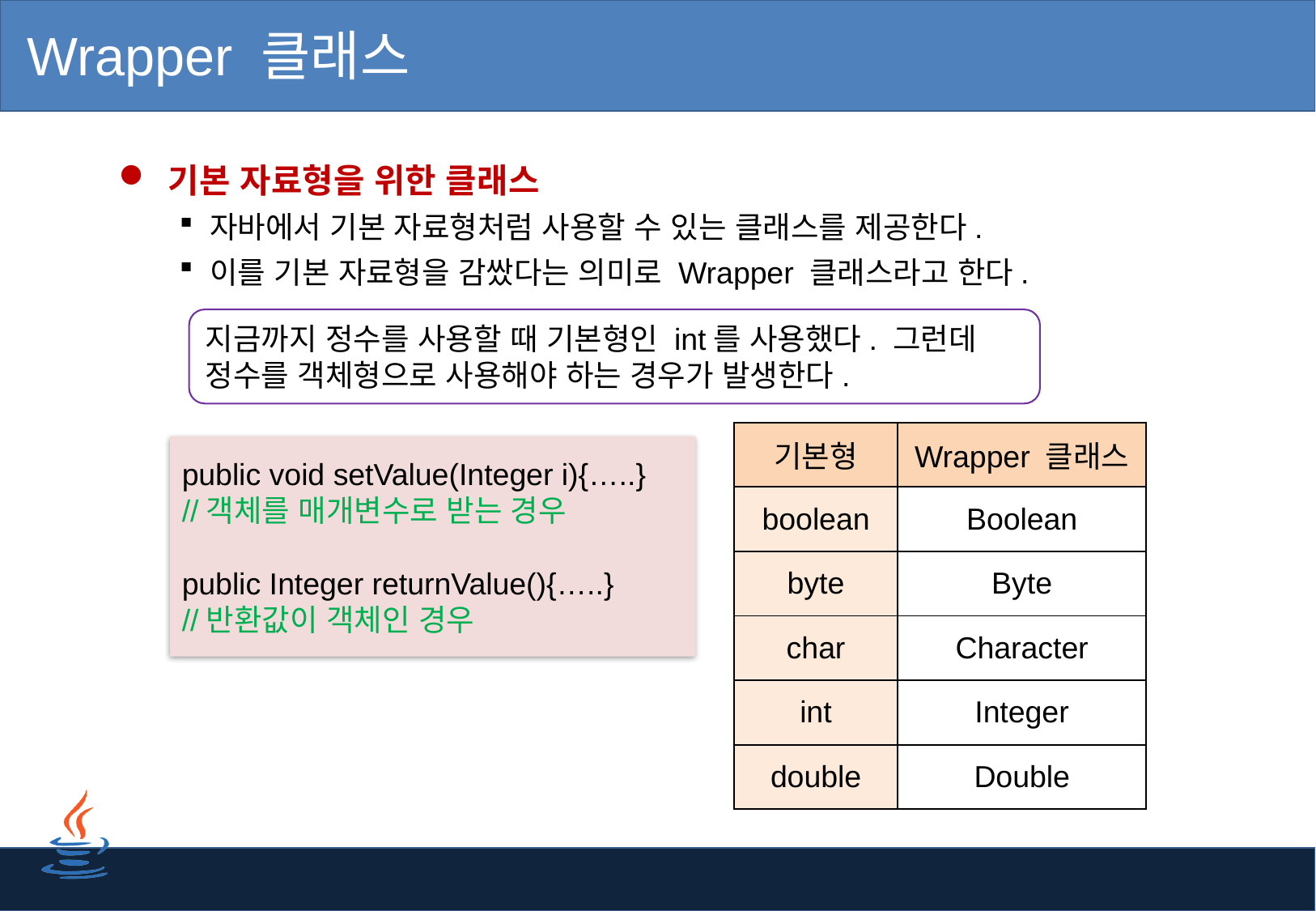

# Wrapper 클래스
 기본 자료형을 위한 클래스
자바에서 기본 자료형처럼 사용할 수 있는 클래스를 제공한다.
이를 기본 자료형을 감쌌다는 의미로 Wrapper 클래스라고 한다.
지금까지 정수를 사용할 때 기본형인 int를 사용했다. 그런데 정수를 객체형으로 사용해야 하는 경우가 발생한다.
| 기본형 | Wrapper 클래스 |
| --- | --- |
| boolean | Boolean |
| byte | Byte |
| char | Character |
| int | Integer |
| double | Double |
public void setValue(Integer i){…..}
//객체를 매개변수로 받는 경우

public Integer returnValue(){…..}
//반환값이 객체인 경우
36